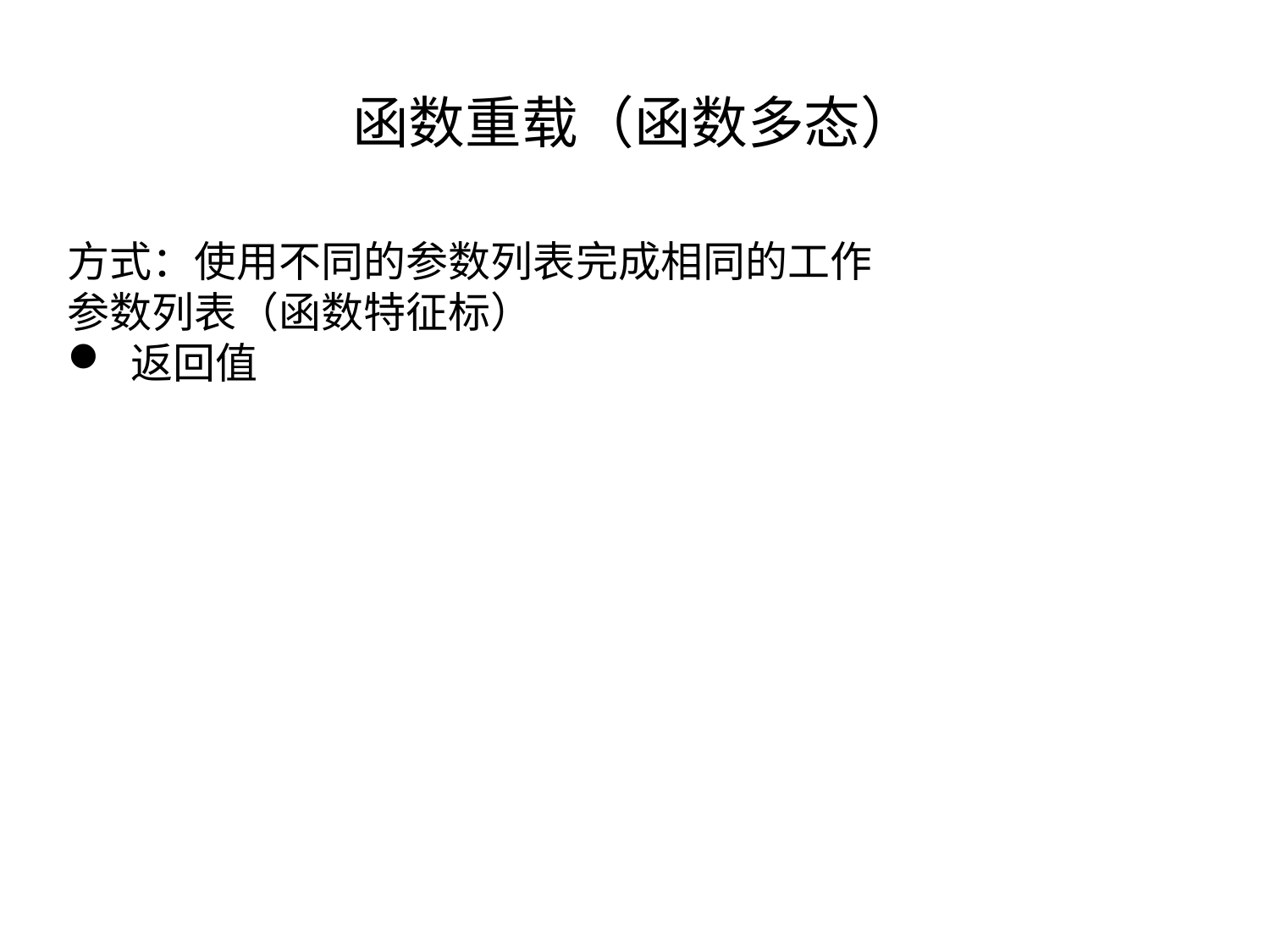

函数重载（函数多态）
方式：使用不同的参数列表完成相同的工作
参数列表（函数特征标）
返回值